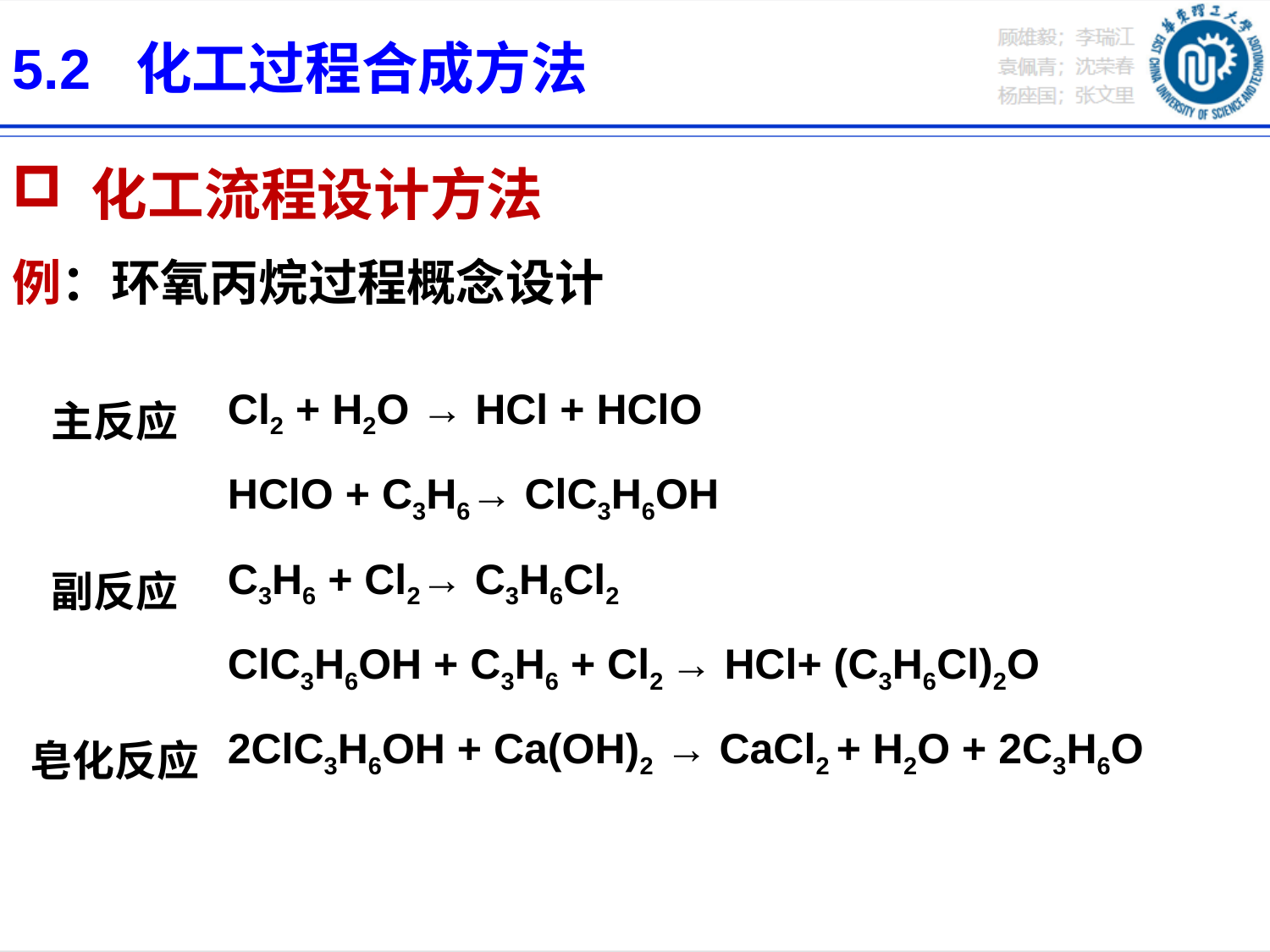

5.2  化工过程合成方法
 化工流程设计方法
例：环氧丙烷过程概念设计
| 主反应 | Cl2 + H2O → HCl + HClO |
| --- | --- |
|  | HClO + C3H6→ ClC3H6OH |
| 副反应 | C3H6 + Cl2→ C3H6Cl2 |
|  | ClC3H6OH + C3H6 + Cl2 → HCl+ (C3H6Cl)2O |
| 皂化反应 | 2ClC3H6OH + Ca(OH)2 → CaCl2 + H2O + 2C3H6O |